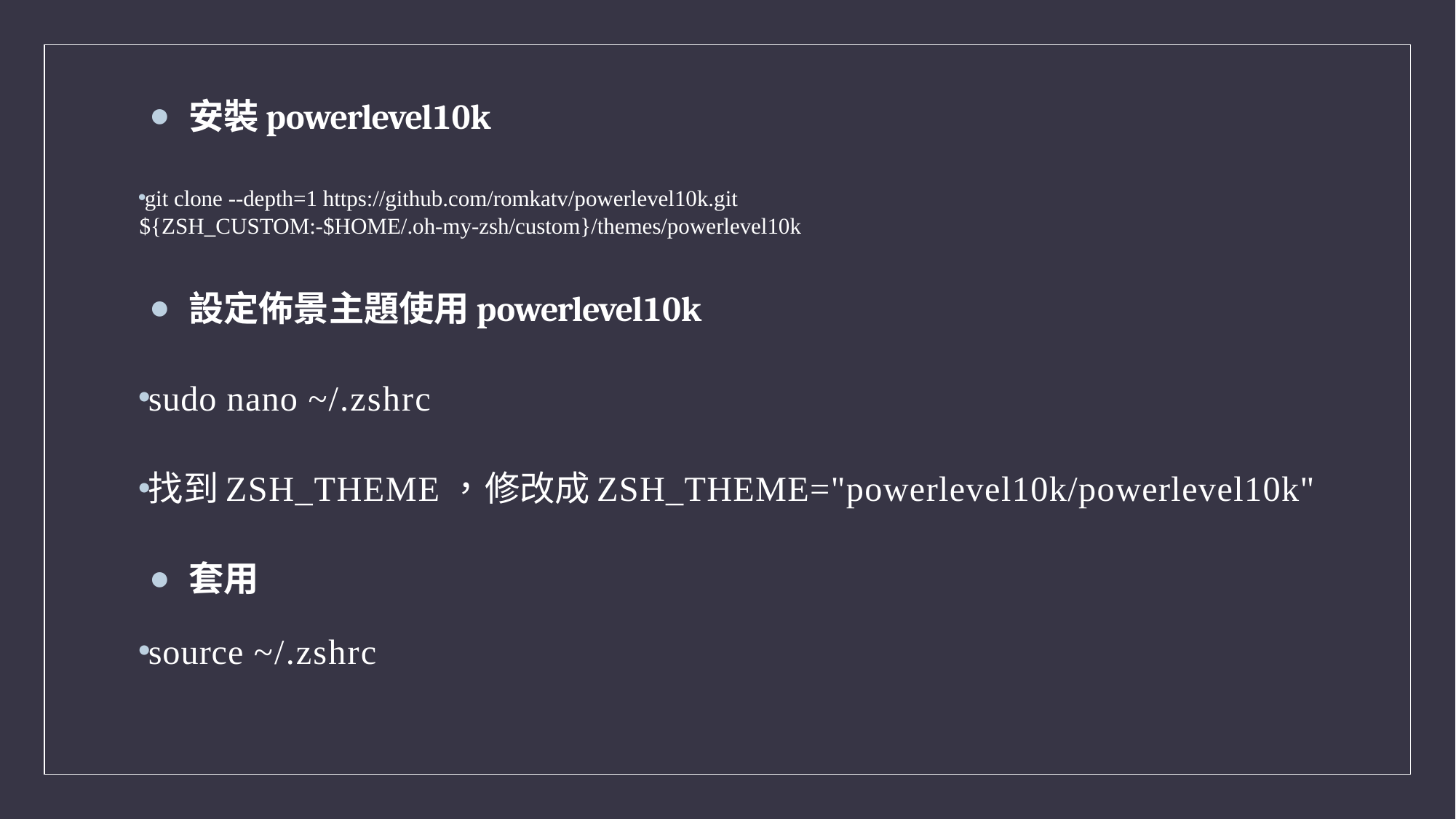

安裝powerlevel10k

git clone --depth=1 https://github.com/romkatv/powerlevel10k.git ${ZSH_CUSTOM:-$HOME/.oh-my-zsh/custom}/themes/powerlevel10k

設定佈景主題使用powerlevel10k

sudo nano ~/.zshrc

找到ZSH_THEME，修改成ZSH_THEME="powerlevel10k/powerlevel10k"

套用

source ~/.zshrc